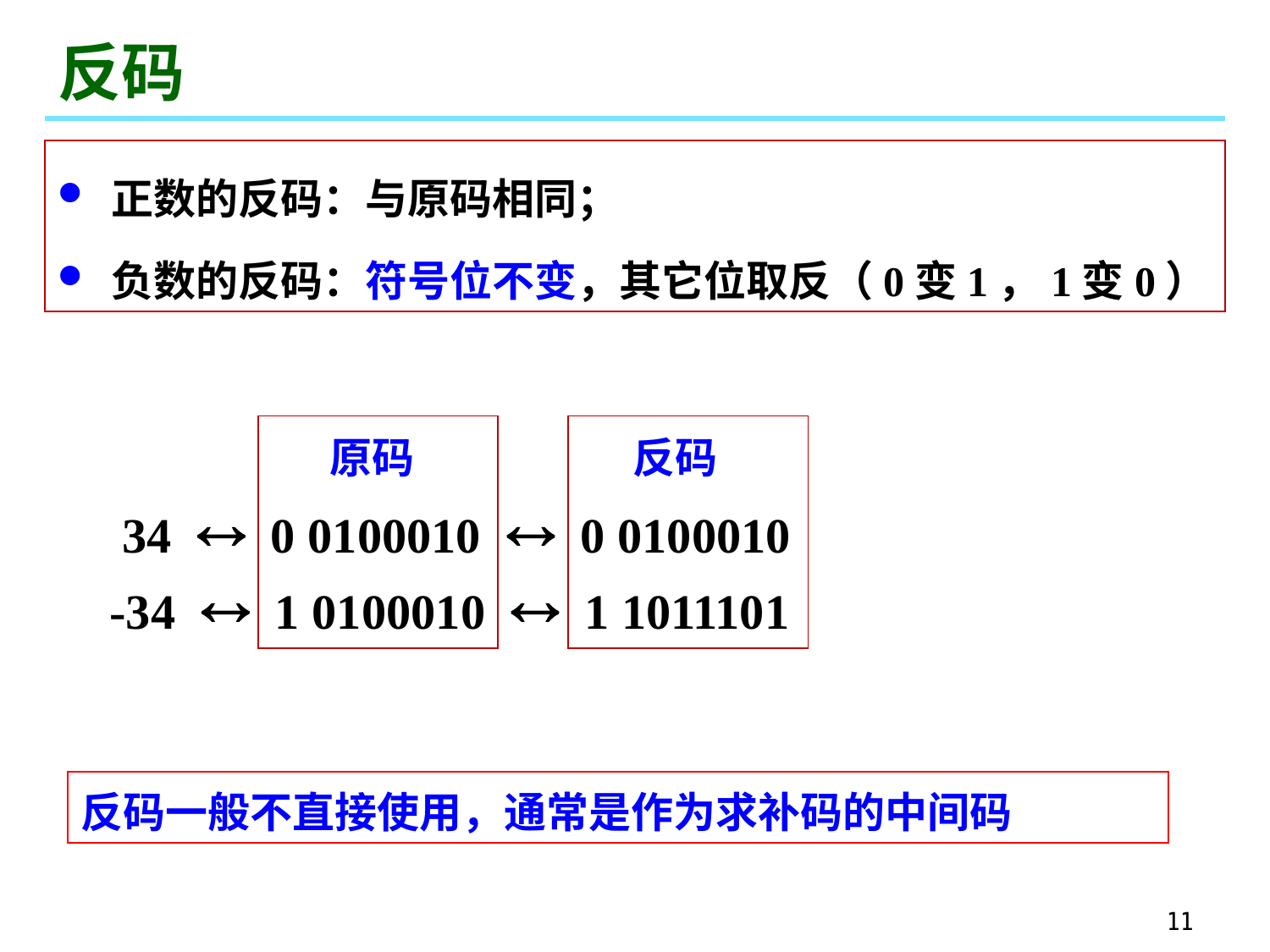

# 反码
 正数的反码：与原码相同；
 负数的反码：符号位不变，其它位取反（0变1，1变0）

原码
反码
  34  ↔  0 0100010  ↔  0 0100010
 -34  ↔  1 0100010  ↔  1 1011101
反码一般不直接使用，通常是作为求补码的中间码
11